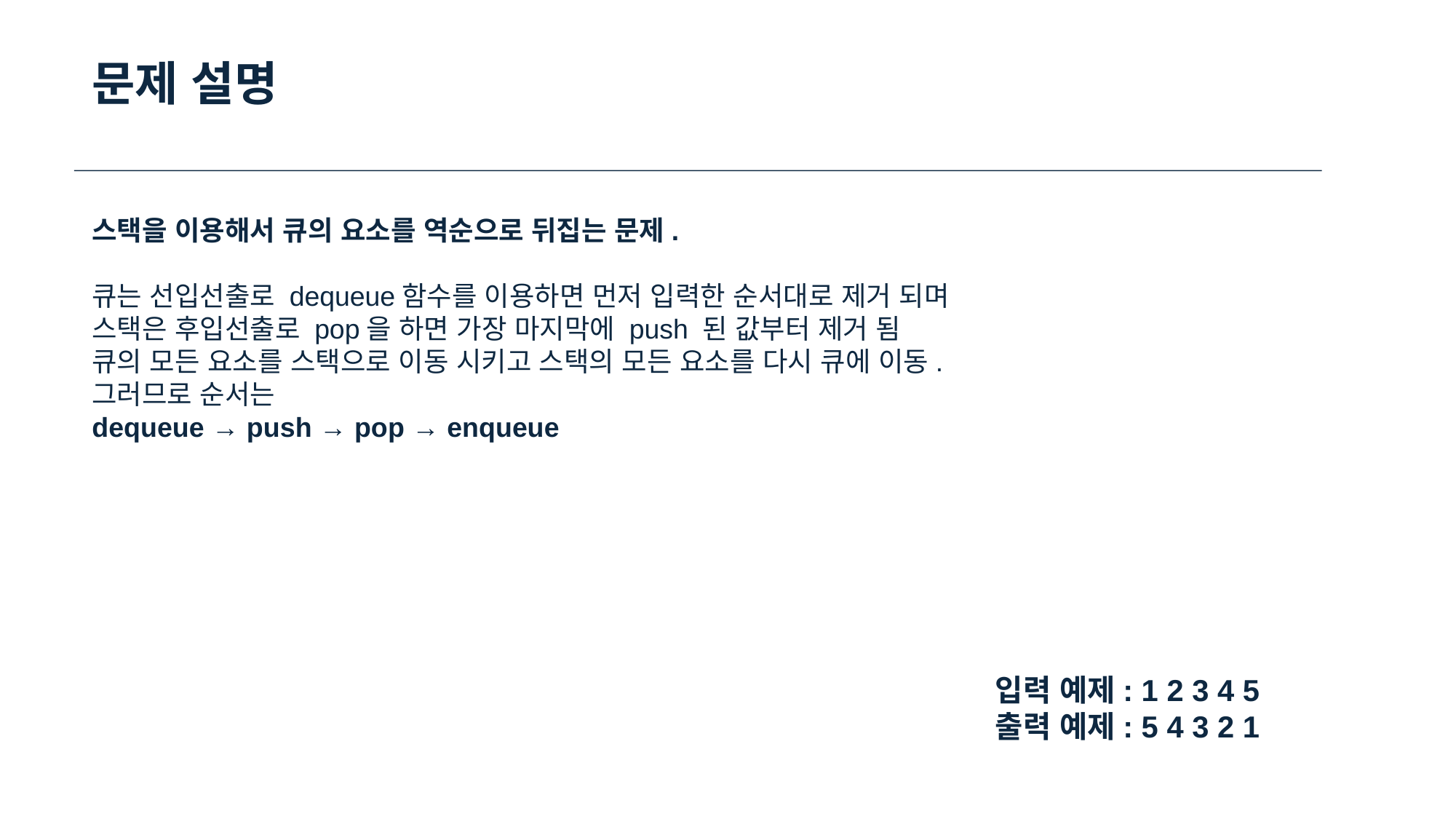

문제 설명
스택을 이용해서 큐의 요소를 역순으로 뒤집는 문제.
큐는 선입선출로 dequeue함수를 이용하면 먼저 입력한 순서대로 제거 되며
스택은 후입선출로 pop을 하면 가장 마지막에 push 된 값부터 제거 됨
큐의 모든 요소를 스택으로 이동 시키고 스택의 모든 요소를 다시 큐에 이동.
그러므로 순서는
dequeue → push → pop → enqueue

입력 예제: 1 2 3 4 5
출력 예제: 5 4 3 2 1